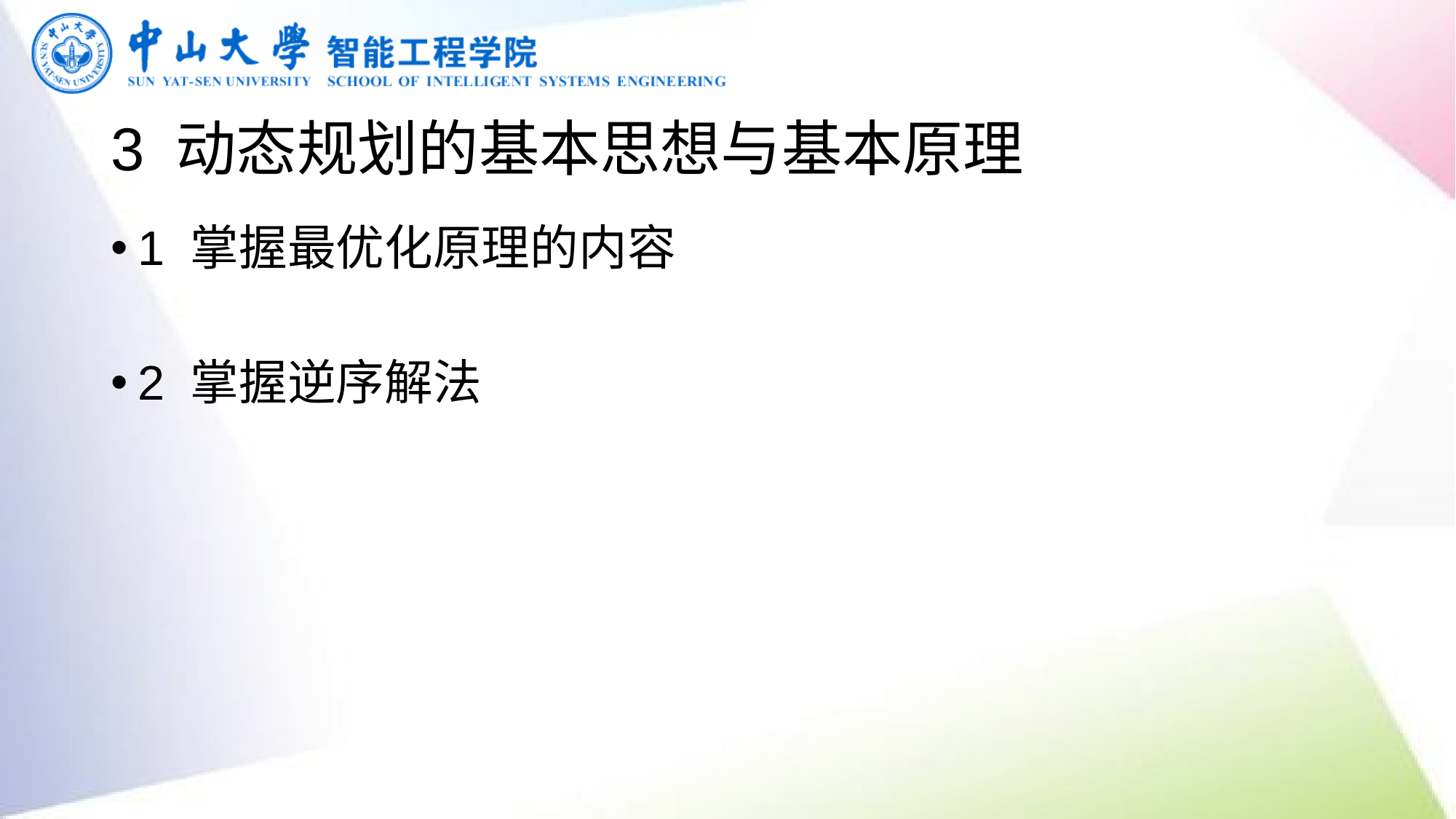

# 3 动态规划的基本思想与基本原理
1 掌握最优化原理的内容

2 掌握逆序解法